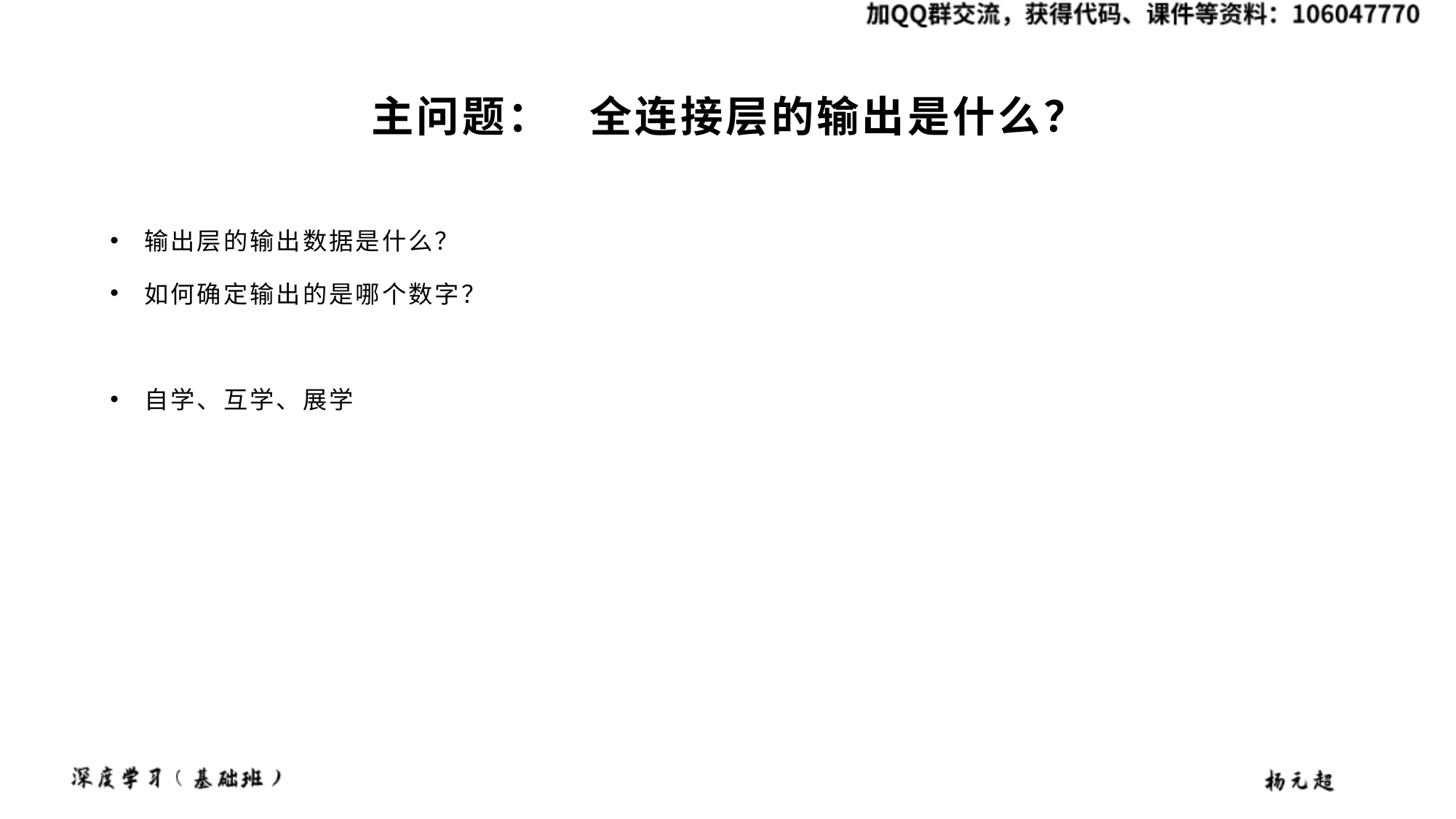

# 主问题：	全连接层的输出是什么？
输出层的输出数据是什么？
如何确定输出的是哪个数字？

自学、互学、展学